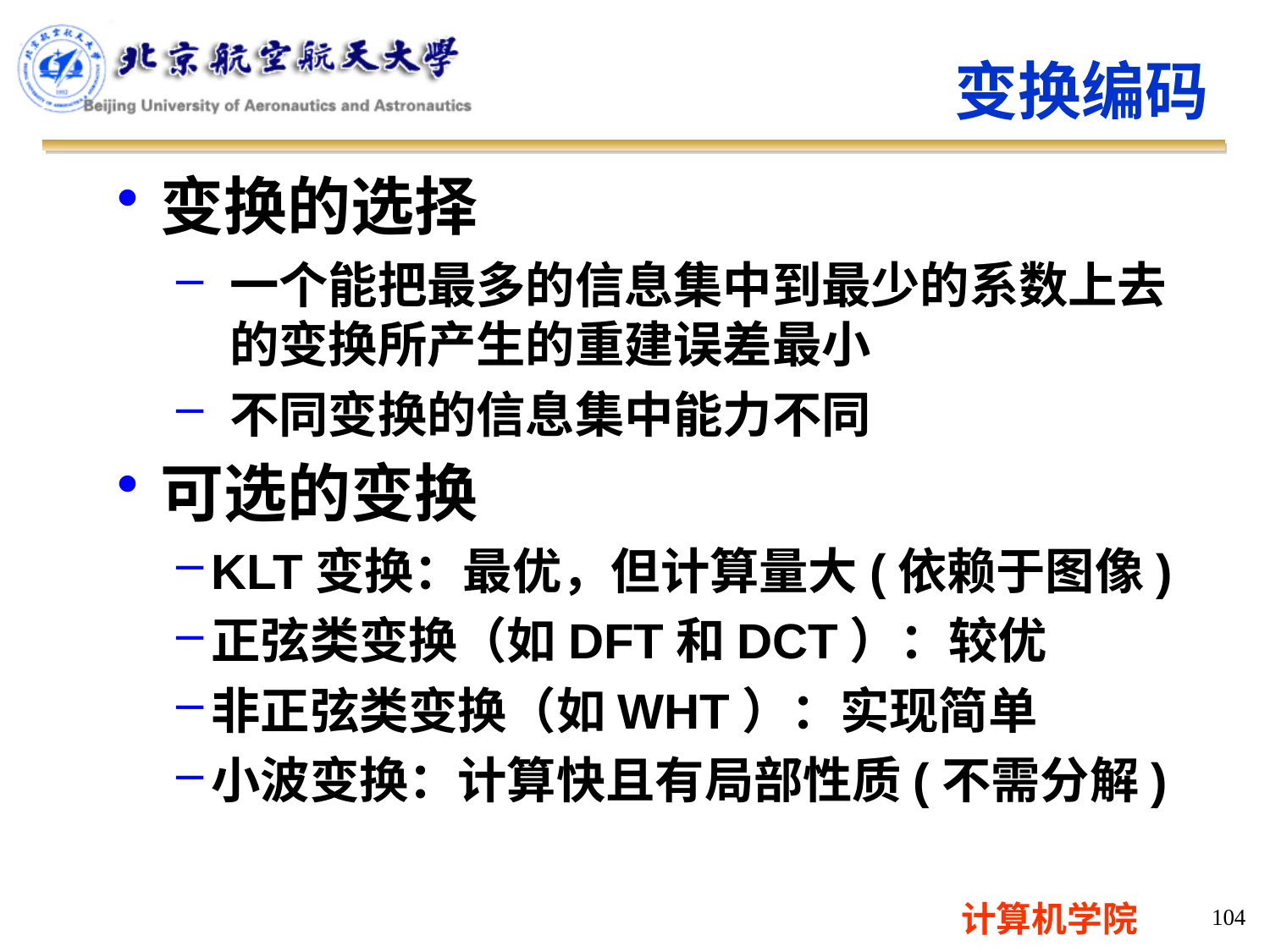

变换编码
变换的选择
一个能把最多的信息集中到最少的系数上去的变换所产生的重建误差最小
不同变换的信息集中能力不同
可选的变换
KLT变换：最优，但计算量大(依赖于图像)
正弦类变换（如DFT和DCT）：较优
非正弦类变换（如WHT）：实现简单
小波变换：计算快且有局部性质(不需分解)

104